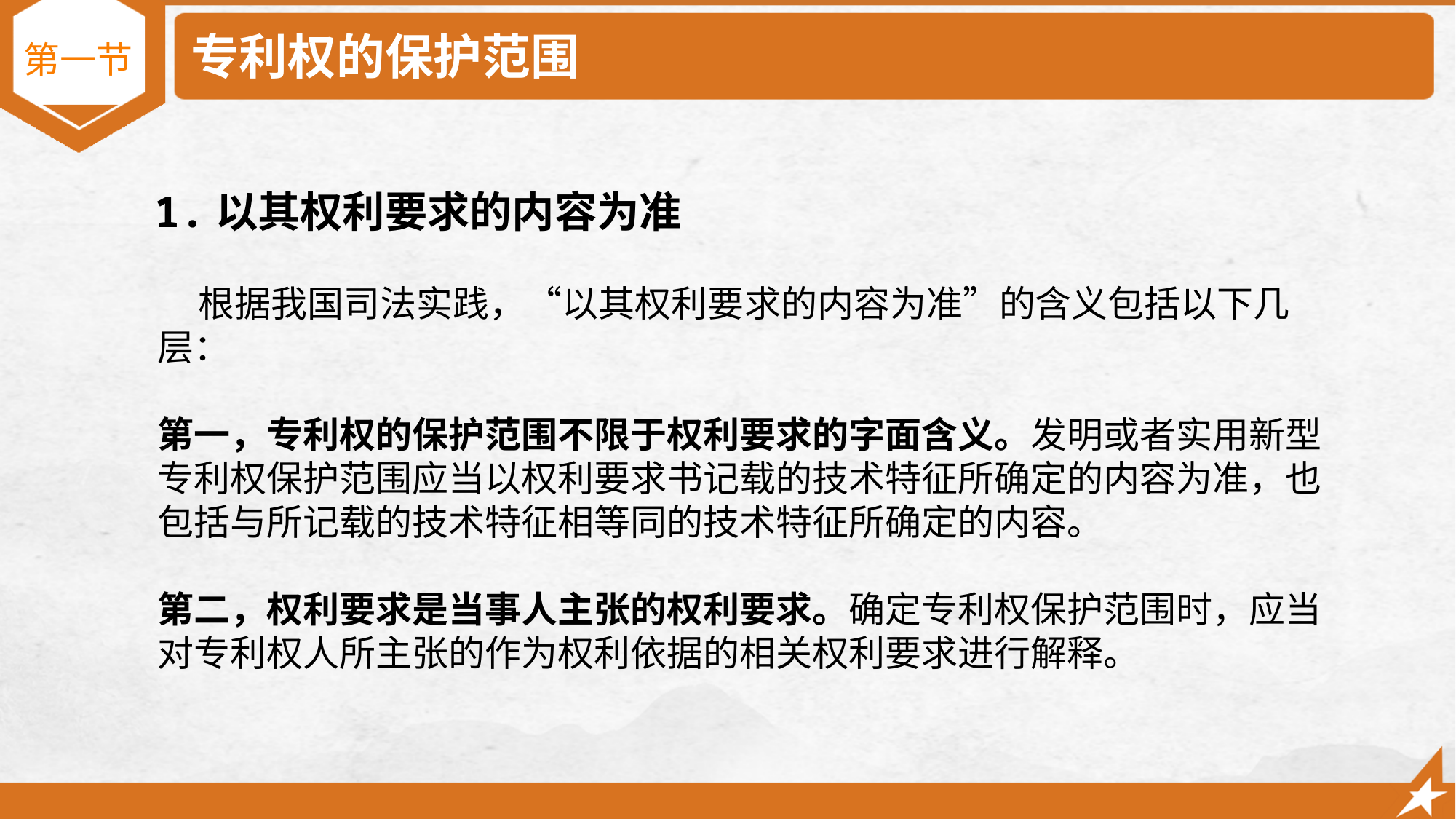

# 专利权的保护范围
第一节
1.以其权利要求的内容为准
    根据我国司法实践，“以其权利要求的内容为准”的含义包括以下几层：

第一，专利权的保护范围不限于权利要求的字面含义。发明或者实用新型专利权保护范围应当以权利要求书记载的技术特征所确定的内容为准，也包括与所记载的技术特征相等同的技术特征所确定的内容。

第二，权利要求是当事人主张的权利要求。确定专利权保护范围时，应当对专利权人所主张的作为权利依据的相关权利要求进行解释。